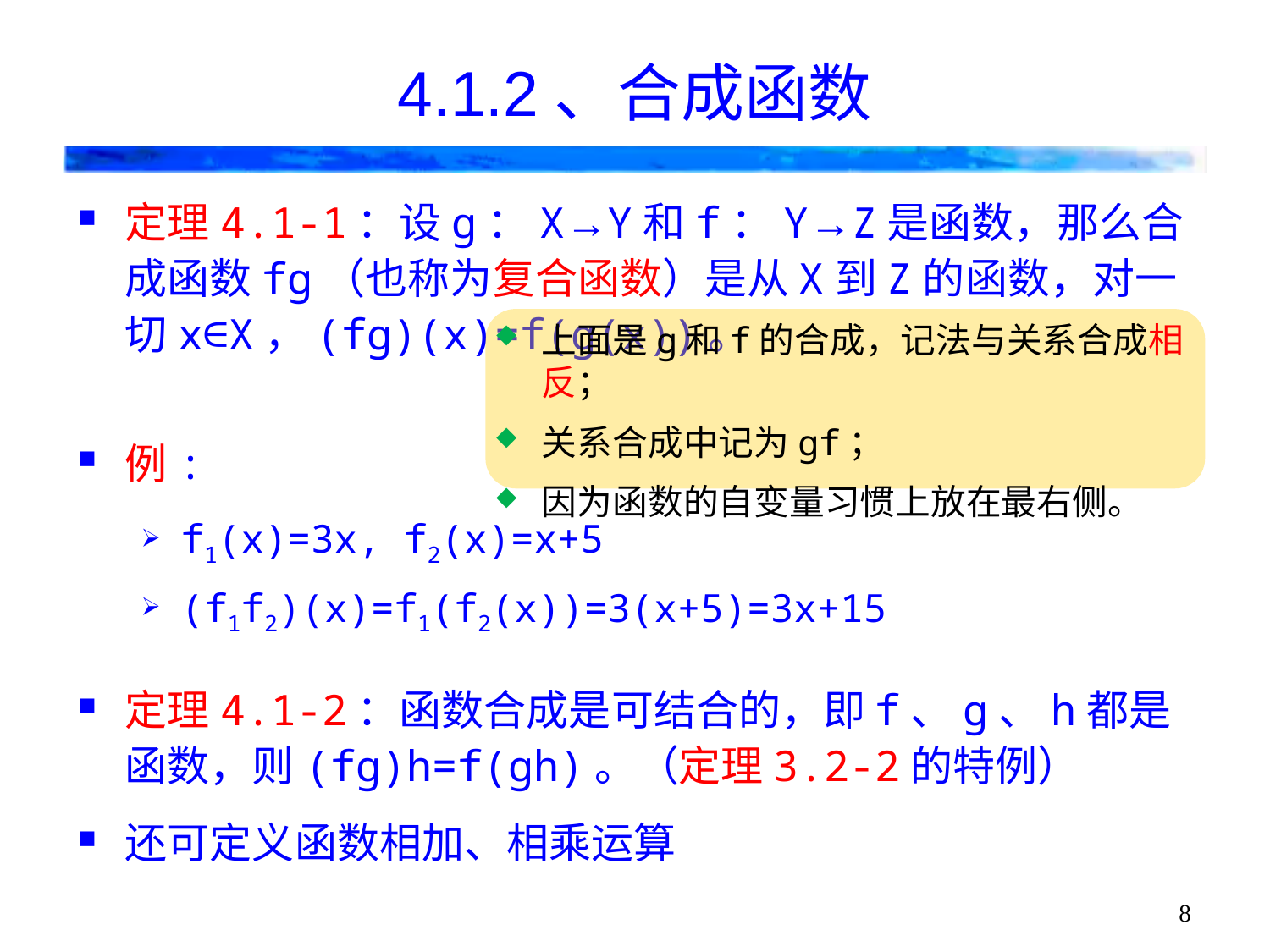

# 4.1.2、合成函数
定理4.1-1：设g：X→Y和f：Y→Z是函数，那么合成函数fg（也称为复合函数）是从X到Z的函数，对一切x∈X，(fg)(x)=f(g(x))。
例:
f1(x)=3x, f2(x)=x+5
(f1f2)(x)=f1(f2(x))=3(x+5)=3x+15
定理4.1-2：函数合成是可结合的，即f、g、h都是函数，则(fg)h=f(gh)。（定理3.2-2的特例）
还可定义函数相加、相乘运算
上面是g和f的合成，记法与关系合成相反；
关系合成中记为gf；
因为函数的自变量习惯上放在最右侧。
8